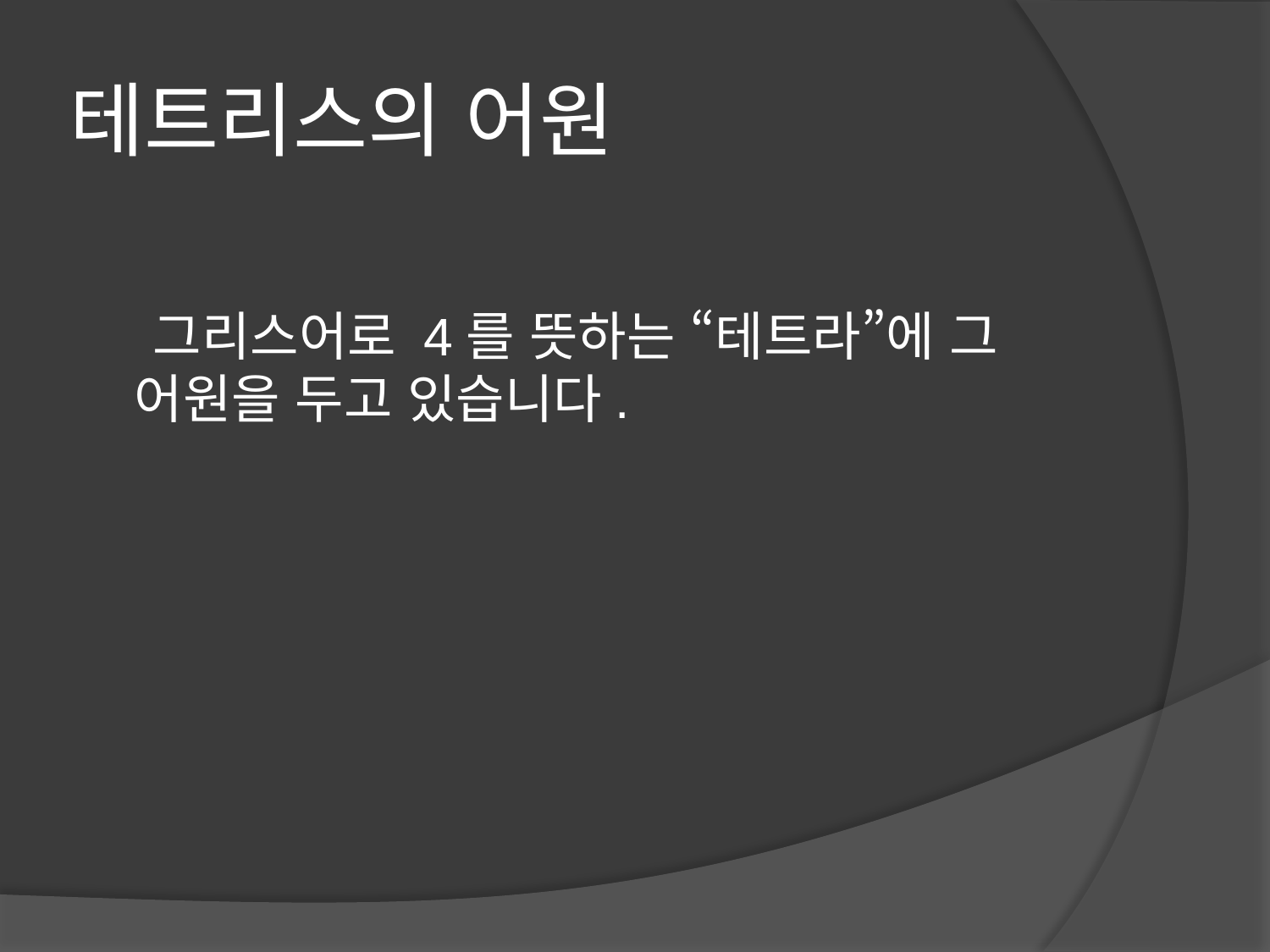

# 테트리스의 어원

    그리스어로 4를 뜻하는 “테트라”에 그 어원을 두고 있습니다.